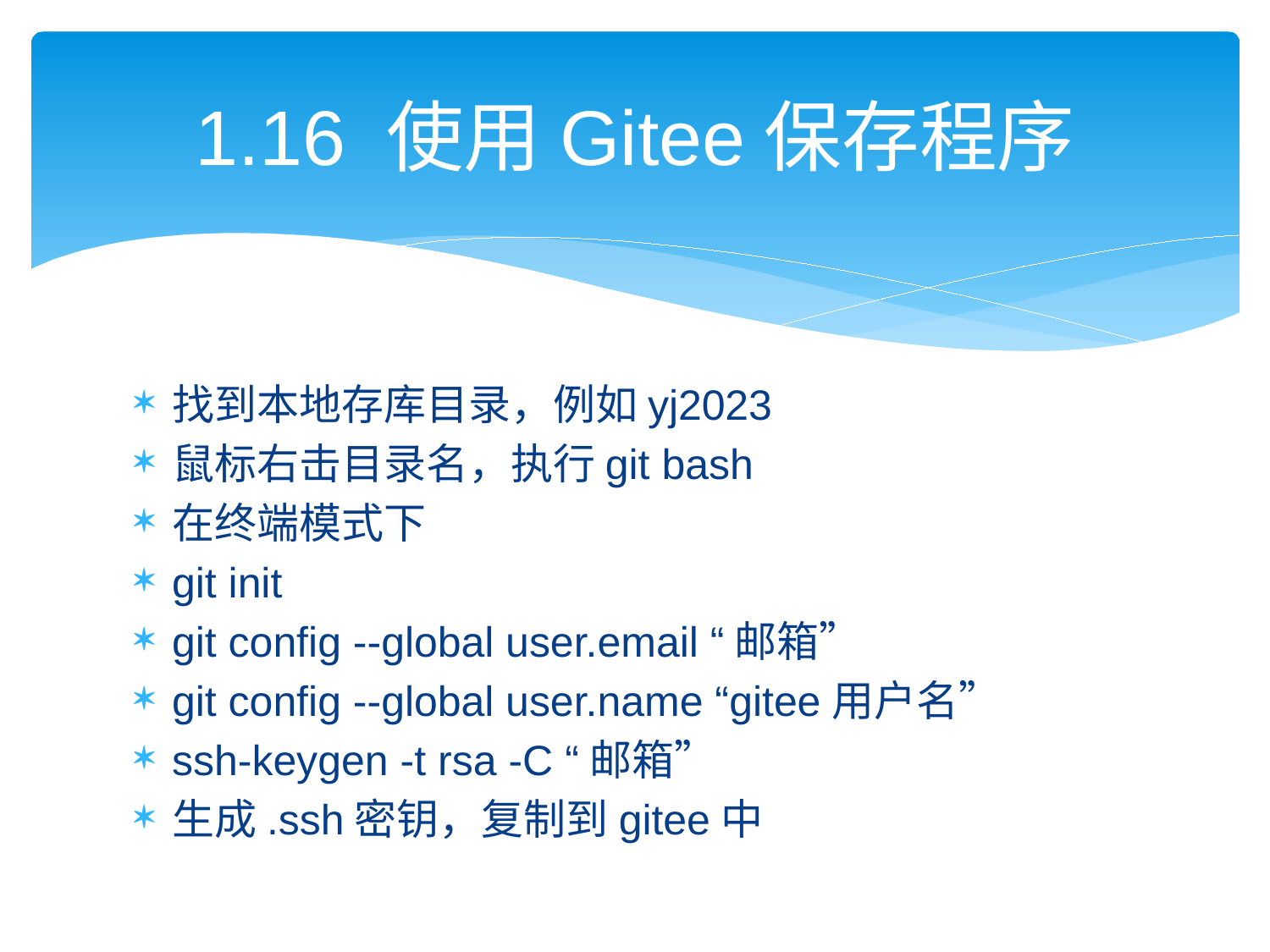

# 1.16 使用Gitee保存程序
找到本地存库目录，例如yj2023
鼠标右击目录名，执行git bash
在终端模式下
git init
git config --global user.email “邮箱”
git config --global user.name “gitee用户名”
ssh-keygen -t rsa -C “邮箱”
生成.ssh密钥，复制到gitee中